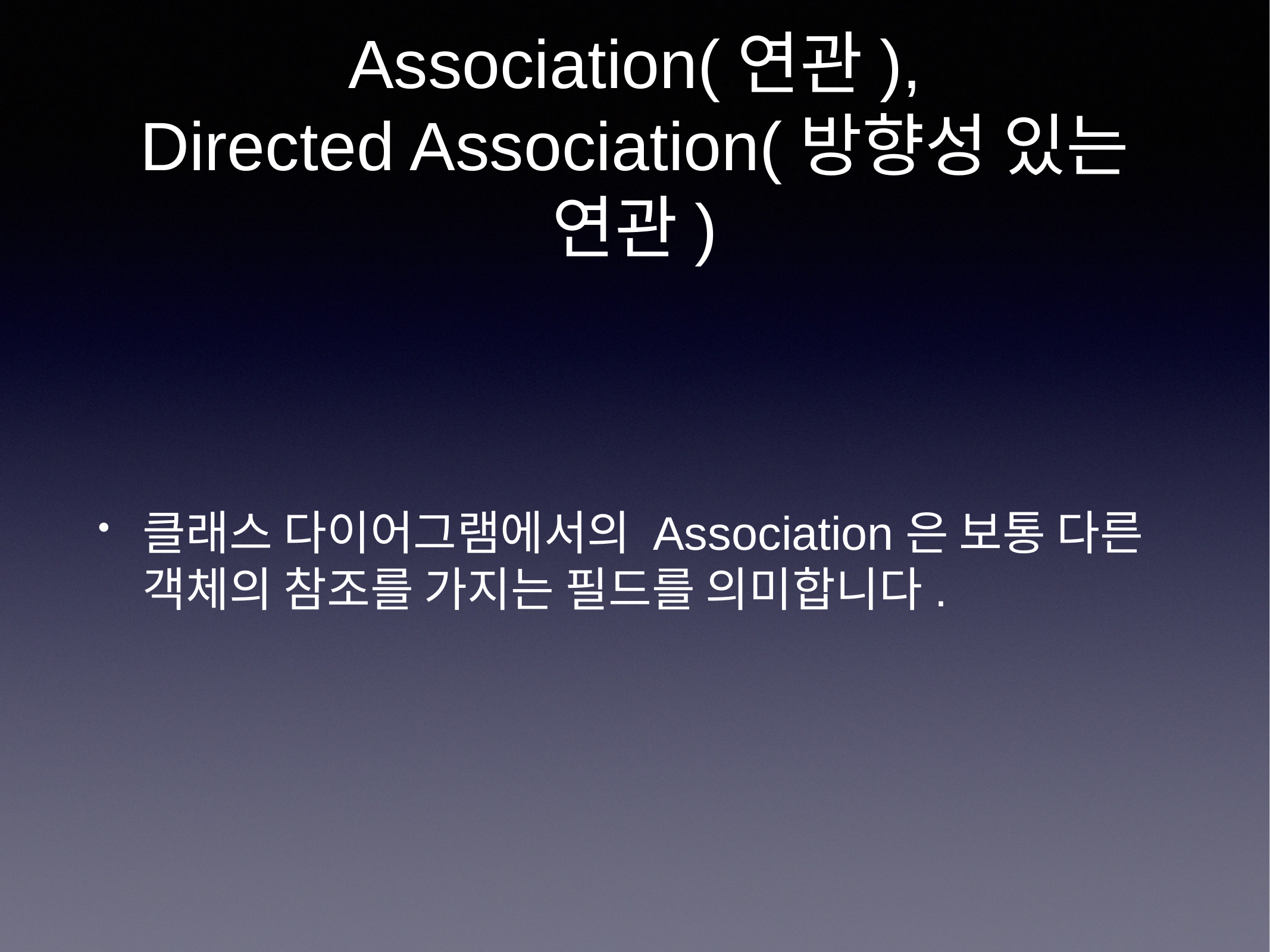

# Association(연관),
Directed Association(방향성 있는 연관)
클래스 다이어그램에서의 Association은 보통 다른 객체의 참조를 가지는 필드를 의미합니다.